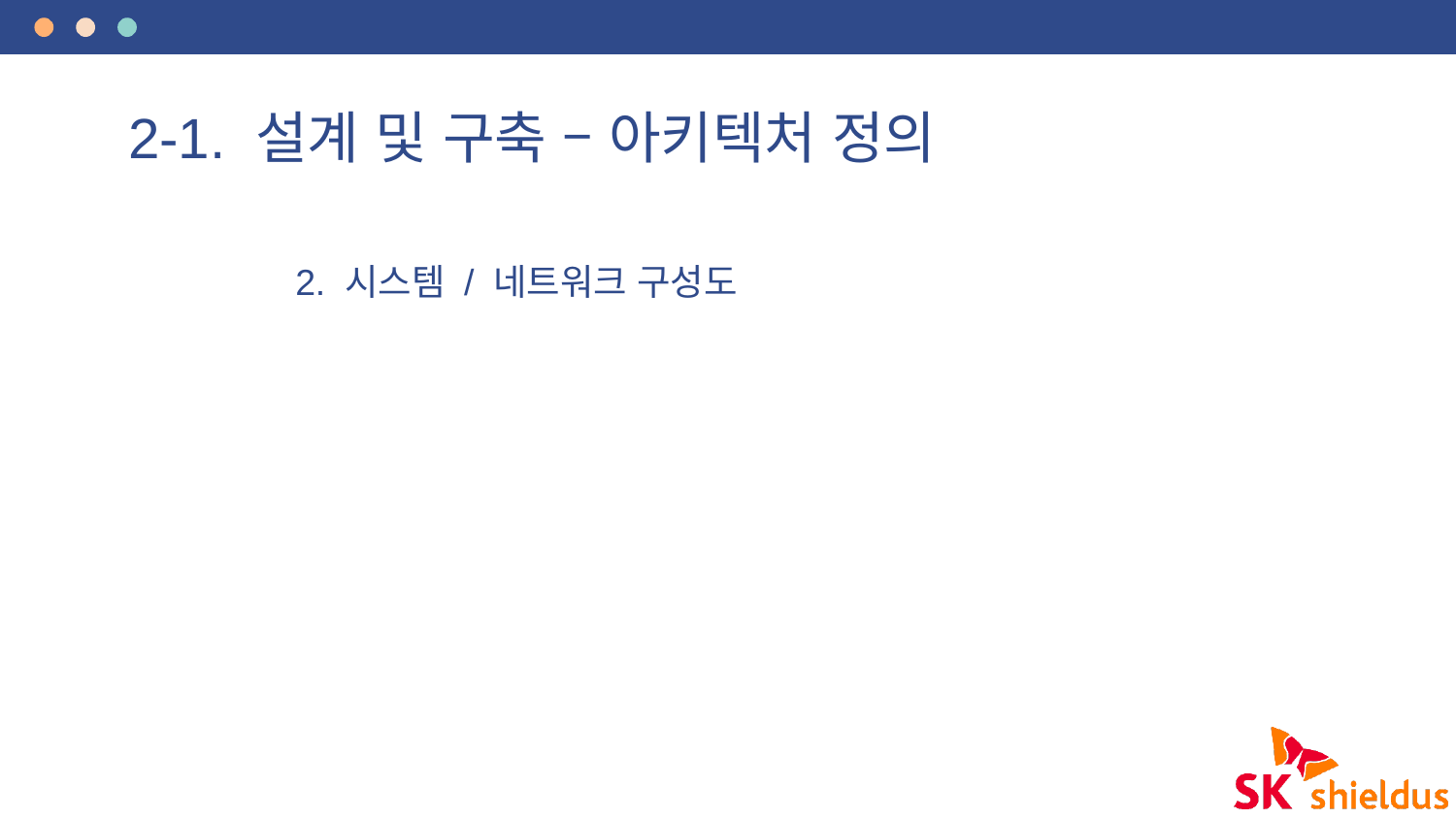

# 2-1. 설계 및 구축 – 아키텍처 정의
2. 시스템 / 네트워크 구성도